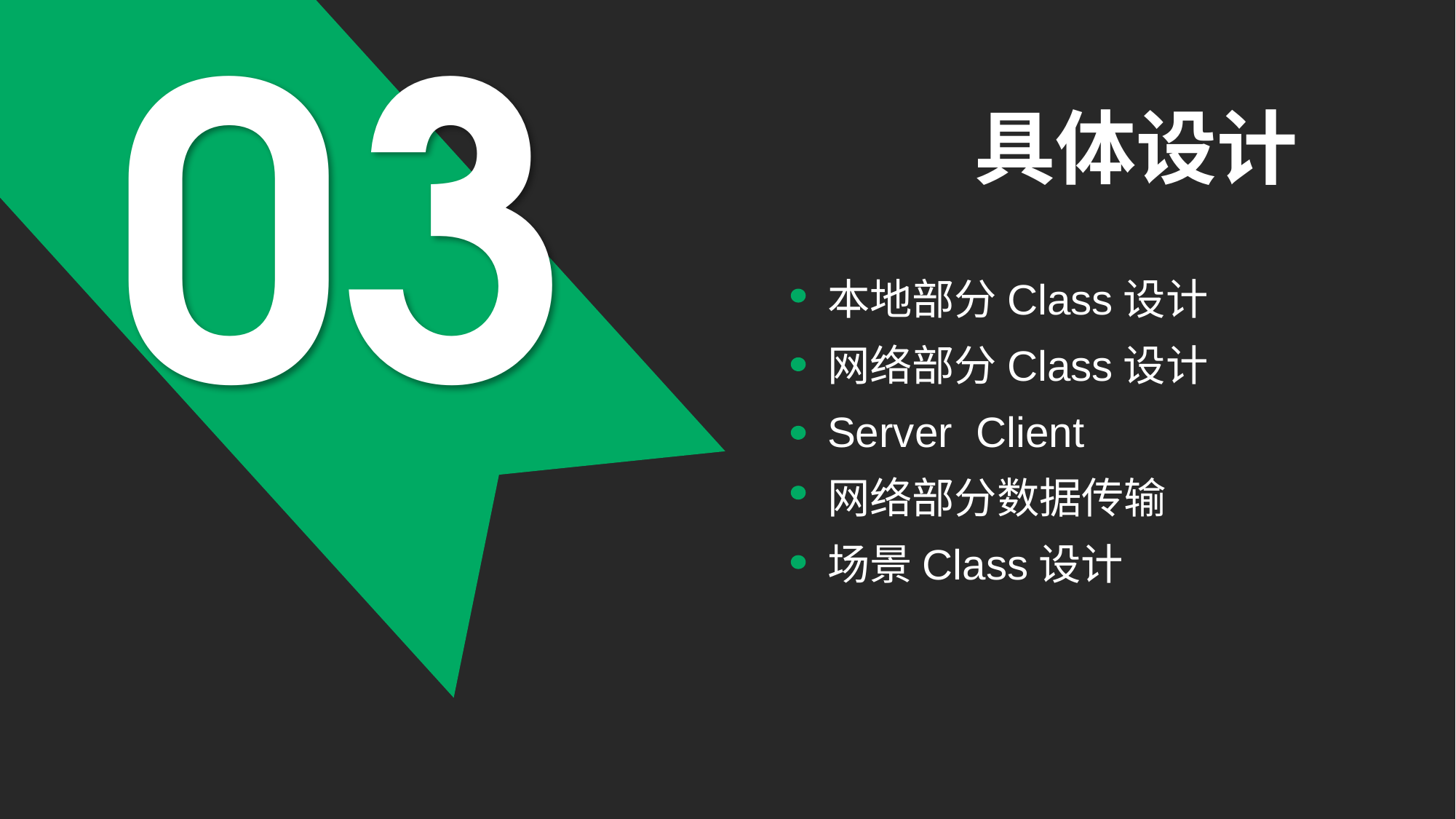

03

具体设计
本地部分Class设计
网络部分Class设计
Server  Client
网络部分数据传输
场景Class设计